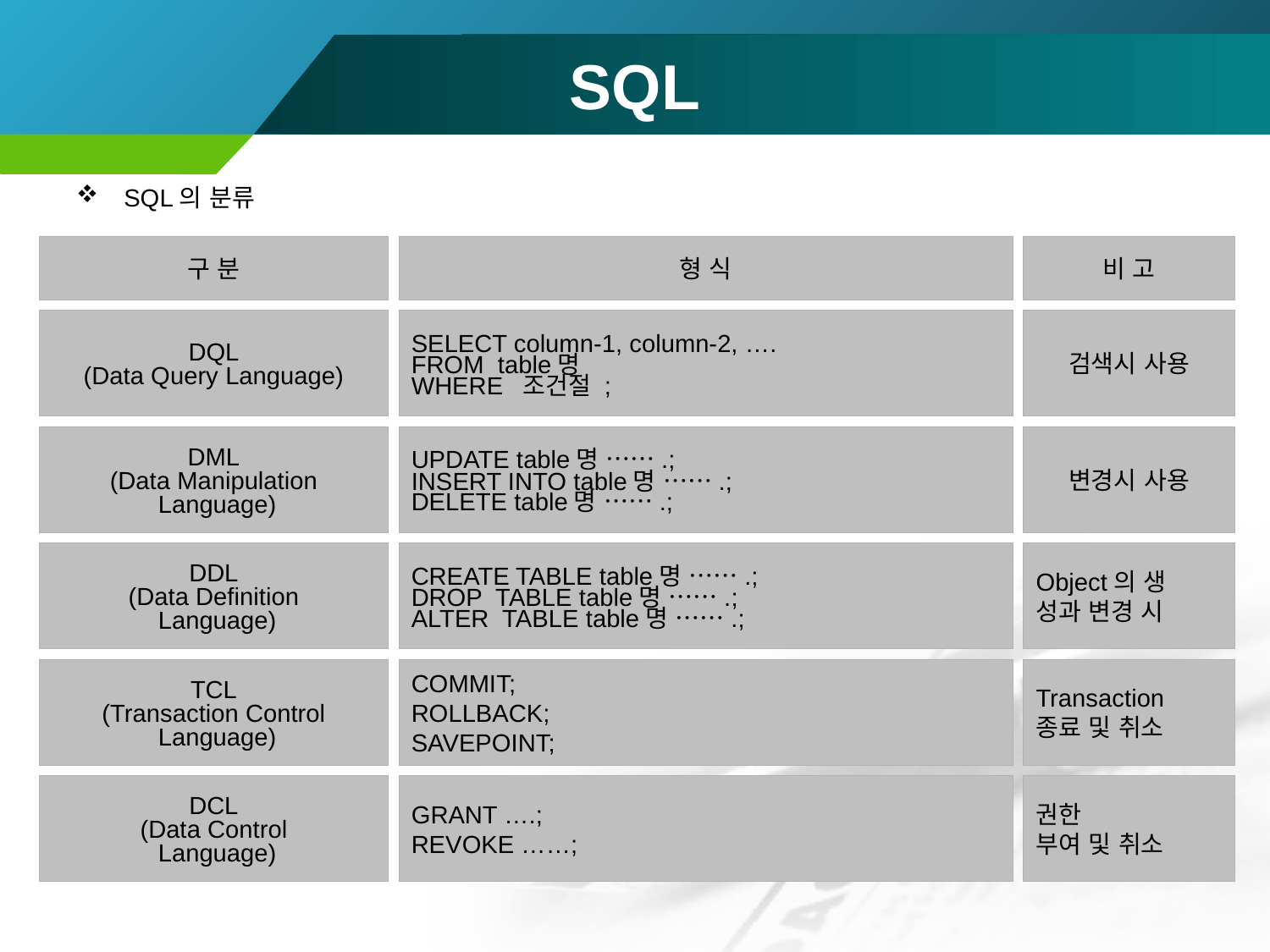

# SQL
SQL의 분류
구 분
형 식
비 고
DQL
(Data Query Language)
SELECT column-1, column-2, ….
FROM  table명
WHERE  조건절 ;
검색시 사용
DML
(Data Manipulation
 Language)
UPDATE table명 …….;
INSERT INTO table명 …….;
DELETE table명 …….;
변경시 사용
DDL
(Data Definition
 Language)
CREATE TABLE table명 …….;
DROP  TABLE table명 …….;
ALTER  TABLE table명 …….;
Object의 생
성과 변경 시
TCL
(Transaction Control
 Language)
COMMIT;
ROLLBACK;
SAVEPOINT;
Transaction
종료 및 취소
DCL
(Data Control
 Language)
GRANT ….;
REVOKE ……;
권한
부여 및 취소